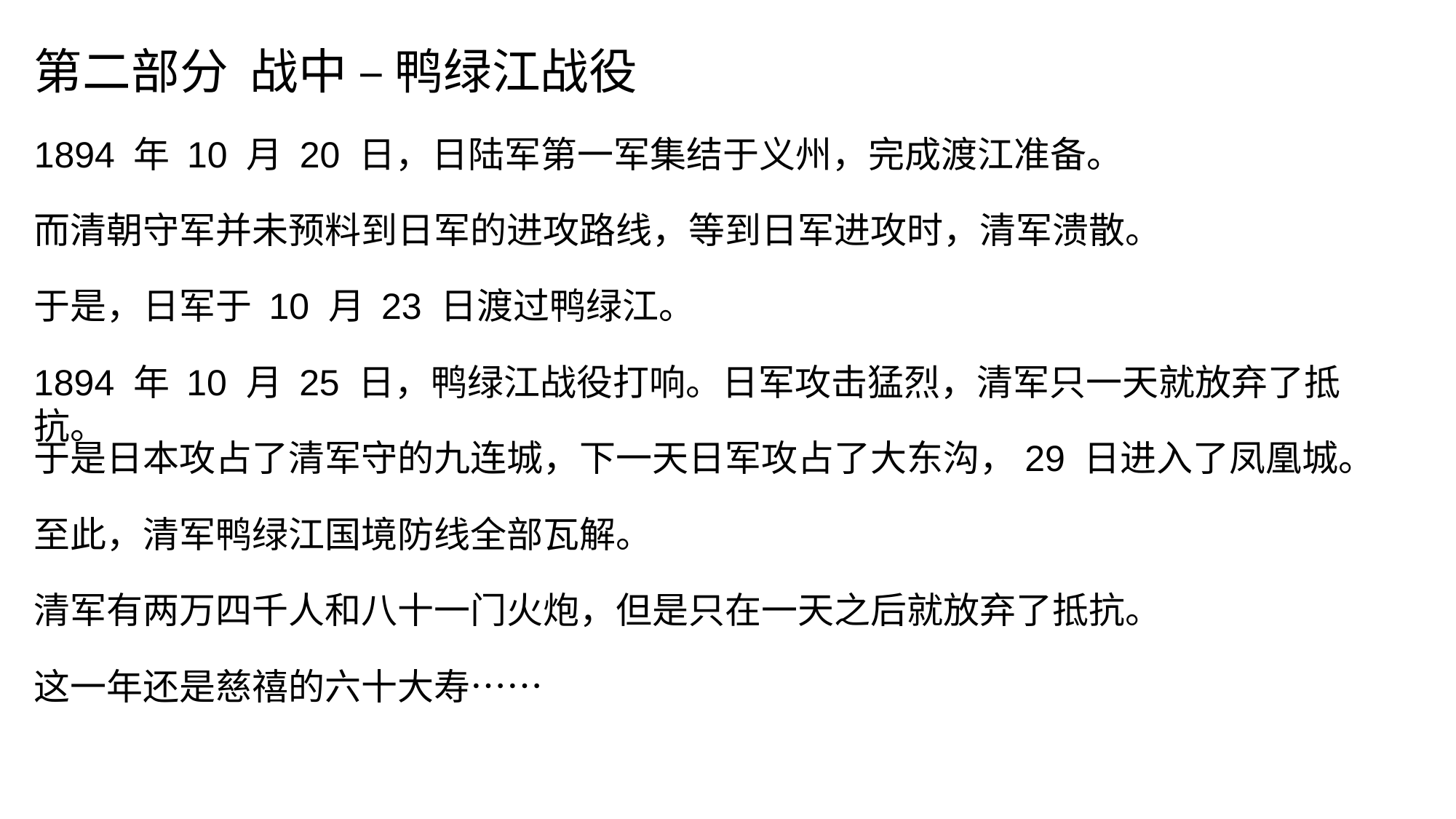

第二部分  战中 – 鸭绿江战役
1894 年 10 月 20 日，日陆军第一军集结于义州，完成渡江准备。
而清朝守军并未预料到日军的进攻路线，等到日军进攻时，清军溃散。
于是，日军于 10 月 23 日渡过鸭绿江。
1894 年 10 月 25 日，鸭绿江战役打响。日军攻击猛烈，清军只一天就放弃了抵抗。
于是日本攻占了清军守的九连城，下一天日军攻占了大东沟，29 日进入了凤凰城。
至此，清军鸭绿江国境防线全部瓦解。
清军有两万四千人和八十一门火炮，但是只在一天之后就放弃了抵抗。
这一年还是慈禧的六十大寿……